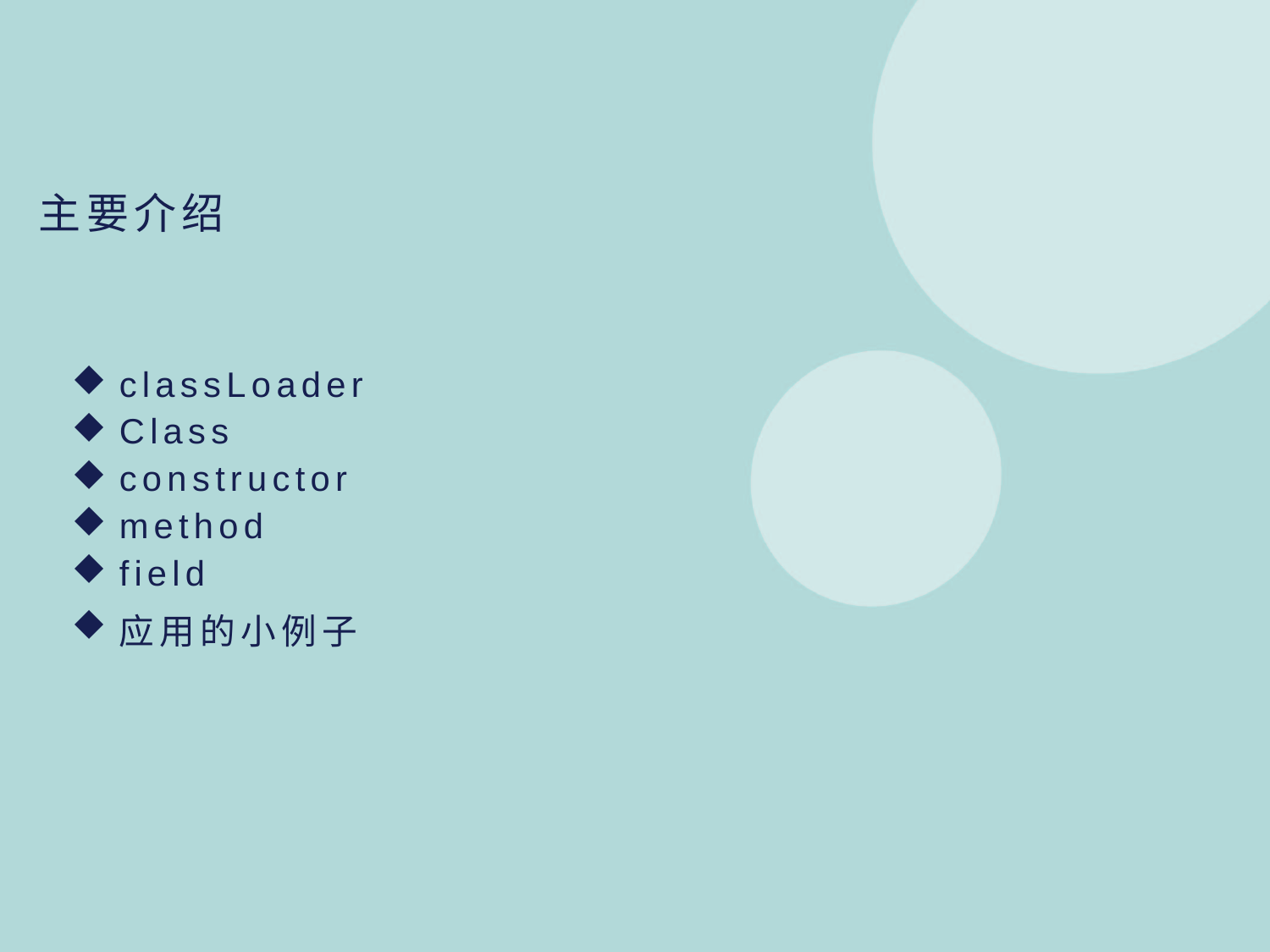

主要介绍
classLoader
Class
constructor
method
field
应用的小例子